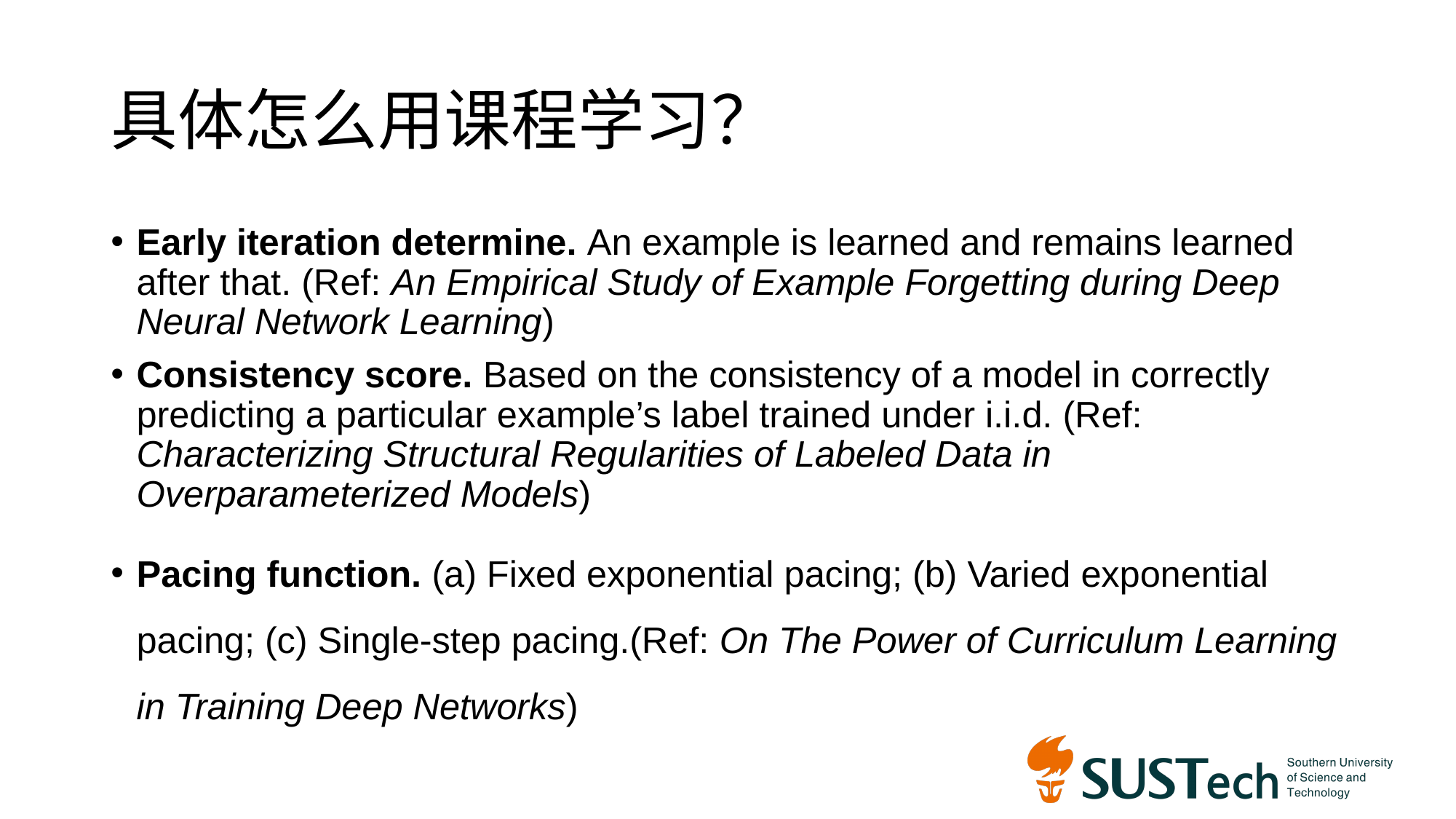

# 具体怎么用课程学习？
Early iteration determine. An example is learned and remains learned after that. (Ref: An Empirical Study of Example Forgetting during Deep Neural Network Learning)
Consistency score. Based on the consistency of a model in correctly predicting a particular example’s label trained under i.i.d. (Ref: Characterizing Structural Regularities of Labeled Data in Overparameterized Models)
Pacing function. (a) Fixed exponential pacing; (b) Varied exponential pacing; (c) Single-step pacing.(Ref: On The Power of Curriculum Learning in Training Deep Networks)